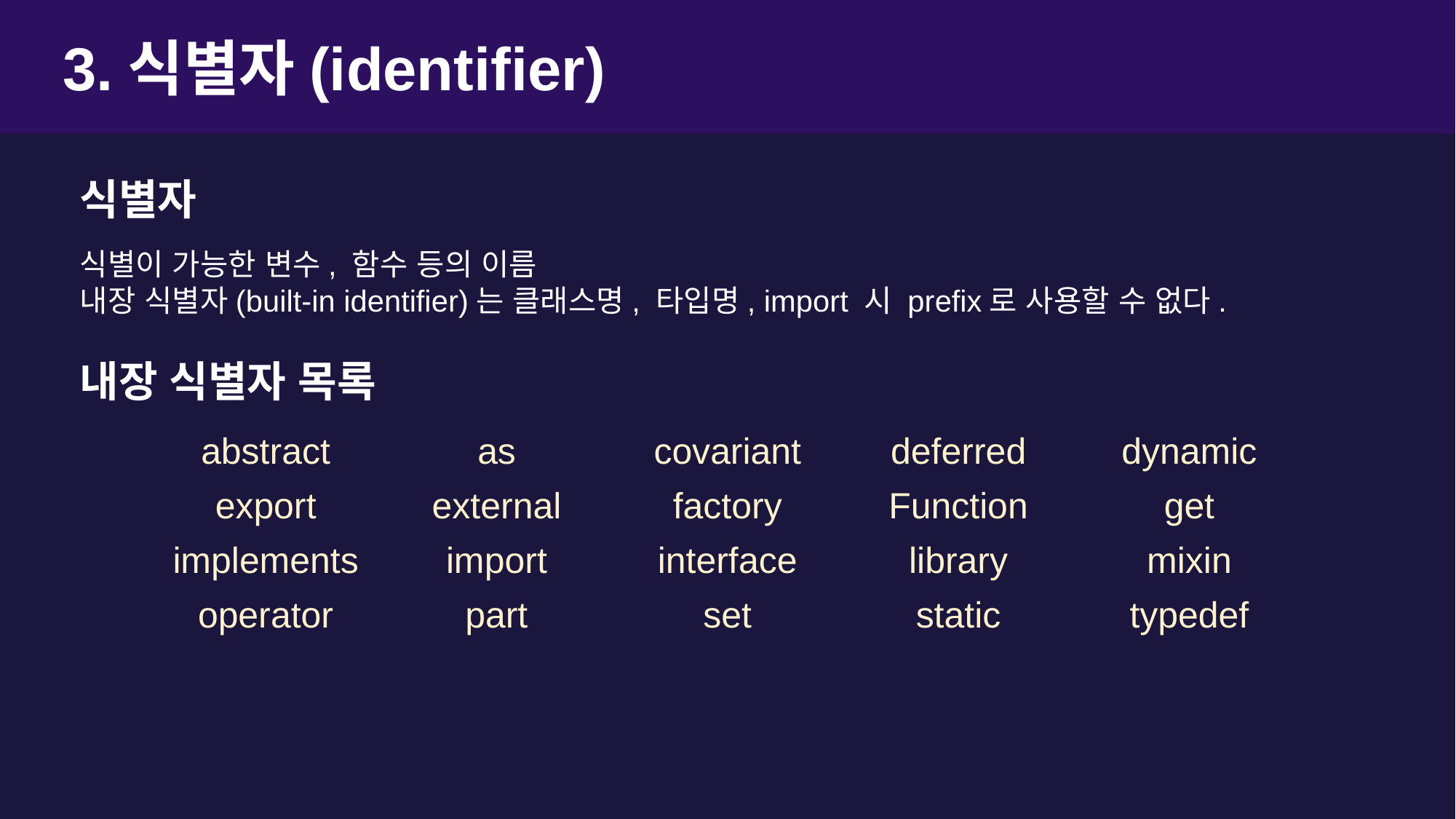

3.식별자(identifier)
식별자

식별이 가능한 변수, 함수 등의 이름
내장 식별자(built-in identifier)는 클래스명, 타입명, import 시 prefix로 사용할 수 없다.

내장 식별자 목록
| abstract | as | covariant | deferred | dynamic |
| --- | --- | --- | --- | --- |
| export | external | factory | Function | get |
| implements | import | interface | library | mixin |
| operator | part | set | static | typedef |